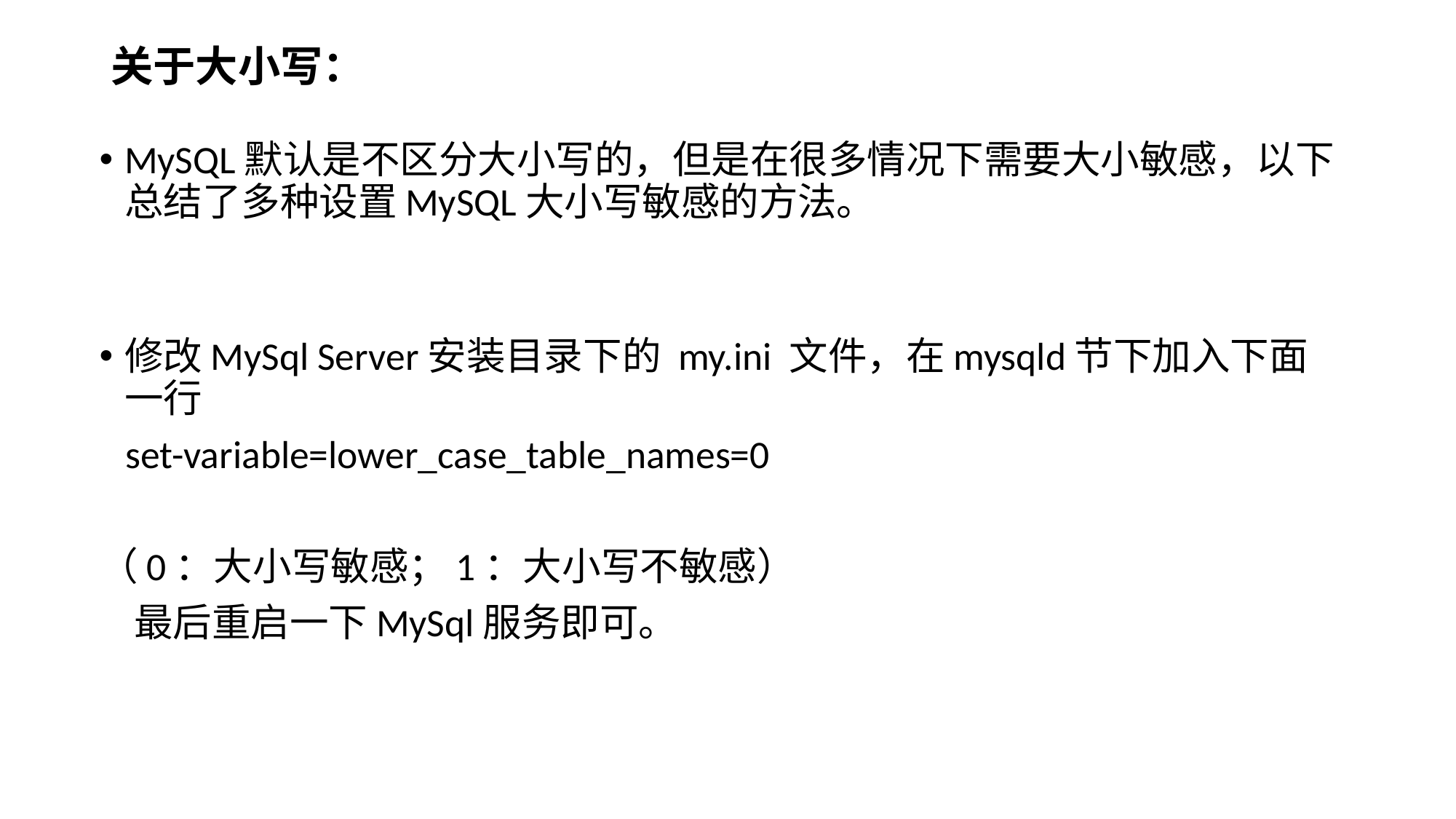

# 关于大小写：
MySQL默认是不区分大小写的，但是在很多情况下需要大小敏感，以下总结了多种设置MySQL大小写敏感的方法。

修改MySql Server安装目录下的 my.ini 文件，在mysqld节下加入下面一行
   set-variable=lower_case_table_names=0

（0：大小写敏感；1：大小写不敏感）
   最后重启一下MySql服务即可。